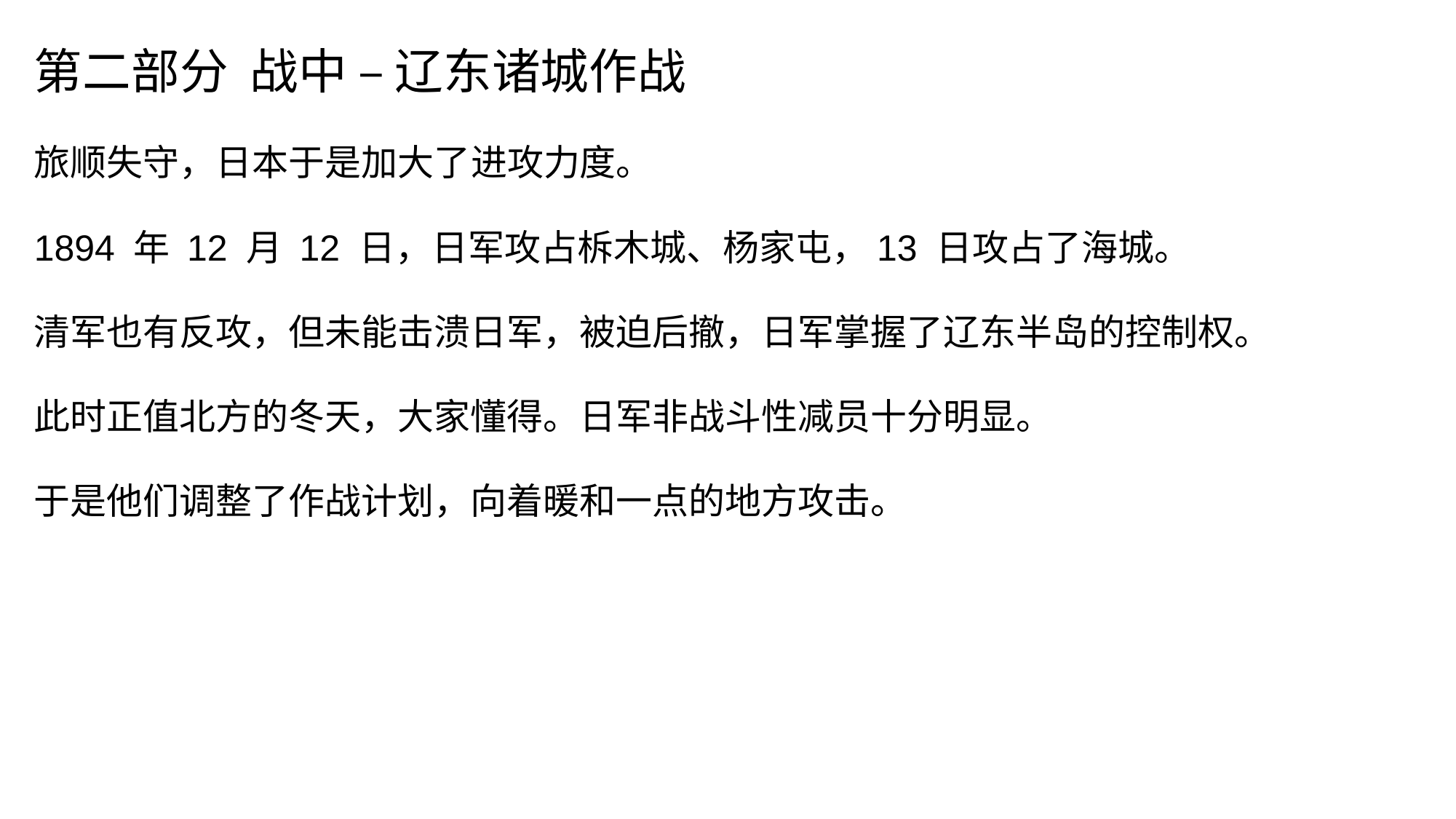

第二部分  战中 – 辽东诸城作战
旅顺失守，日本于是加大了进攻力度。
1894 年 12 月 12 日，日军攻占柝木城、杨家屯，13 日攻占了海城。
清军也有反攻，但未能击溃日军，被迫后撤，日军掌握了辽东半岛的控制权。
此时正值北方的冬天，大家懂得。日军非战斗性减员十分明显。
于是他们调整了作战计划，向着暖和一点的地方攻击。